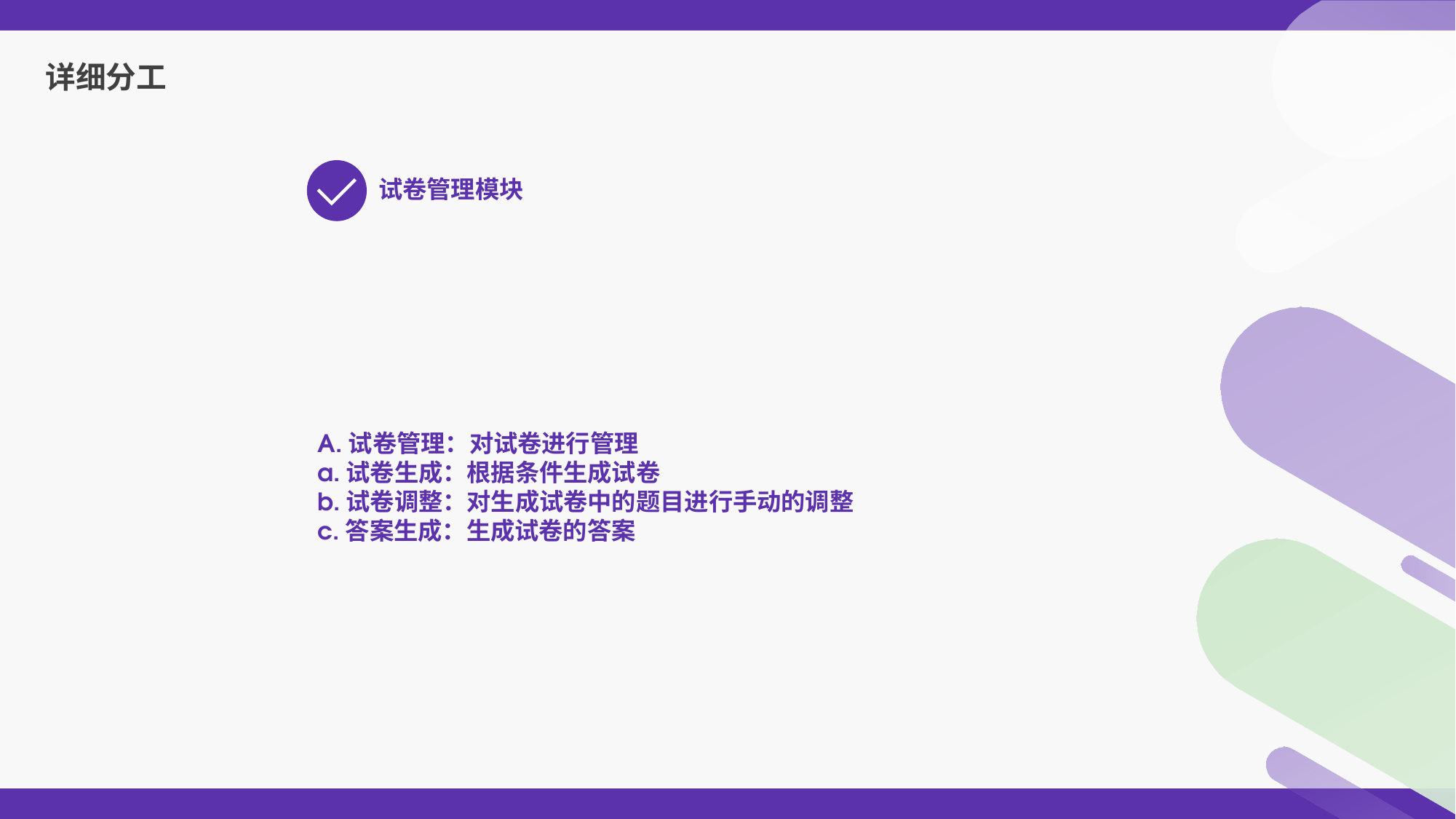

详细分工

试卷管理模块

A.试卷管理：对试卷进行管理
a.试卷生成：根据条件生成试卷
b.试卷调整：对生成试卷中的题目进行手动的调整
c.答案生成：生成试卷的答案